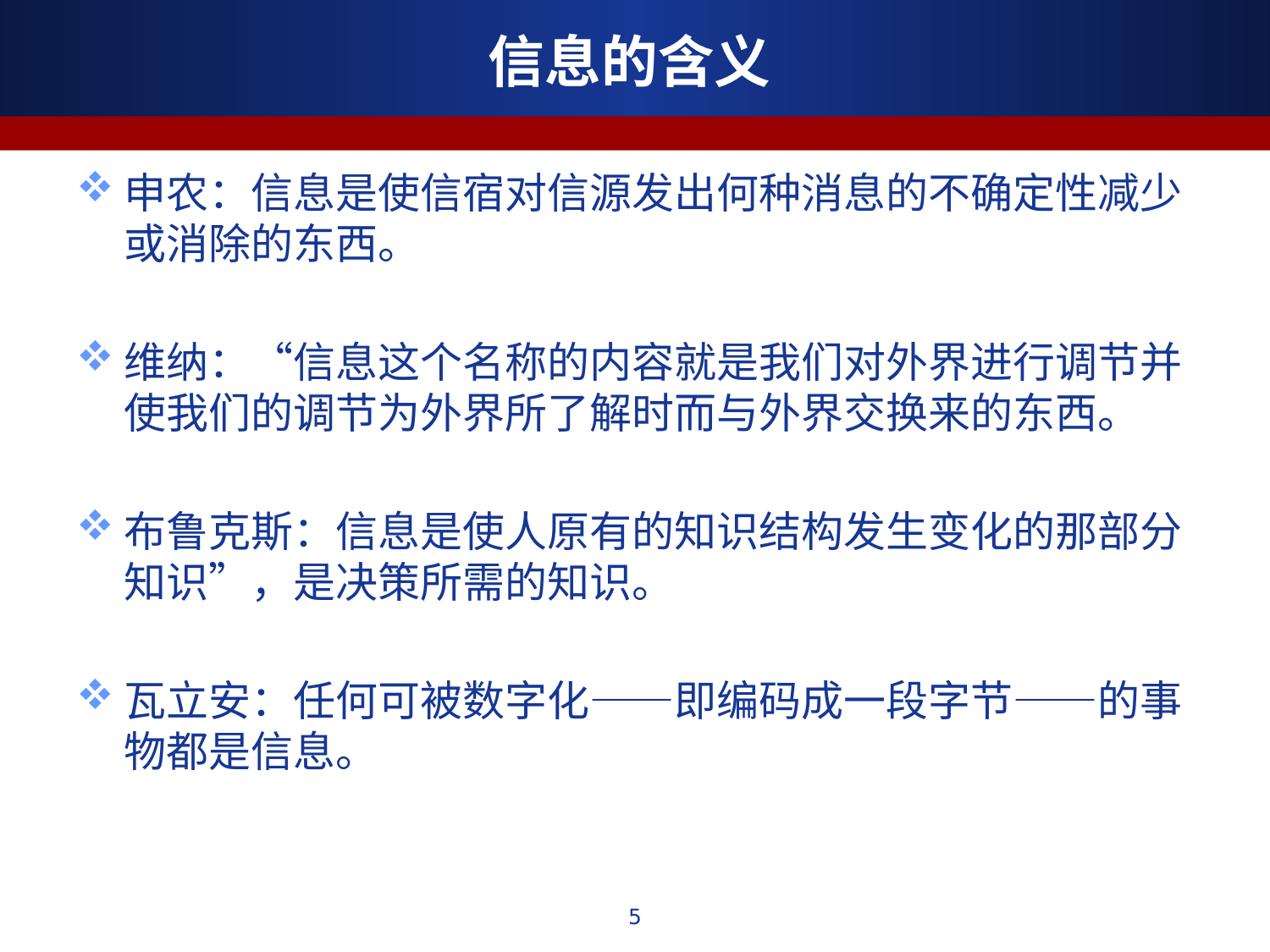

# 信息的含义
申农：信息是使信宿对信源发出何种消息的不确定性减少或消除的东西。

维纳：“信息这个名称的内容就是我们对外界进行调节并使我们的调节为外界所了解时而与外界交换来的东西。

布鲁克斯：信息是使人原有的知识结构发生变化的那部分知识”，是决策所需的知识。

瓦立安：任何可被数字化——即编码成一段字节——的事物都是信息。

5